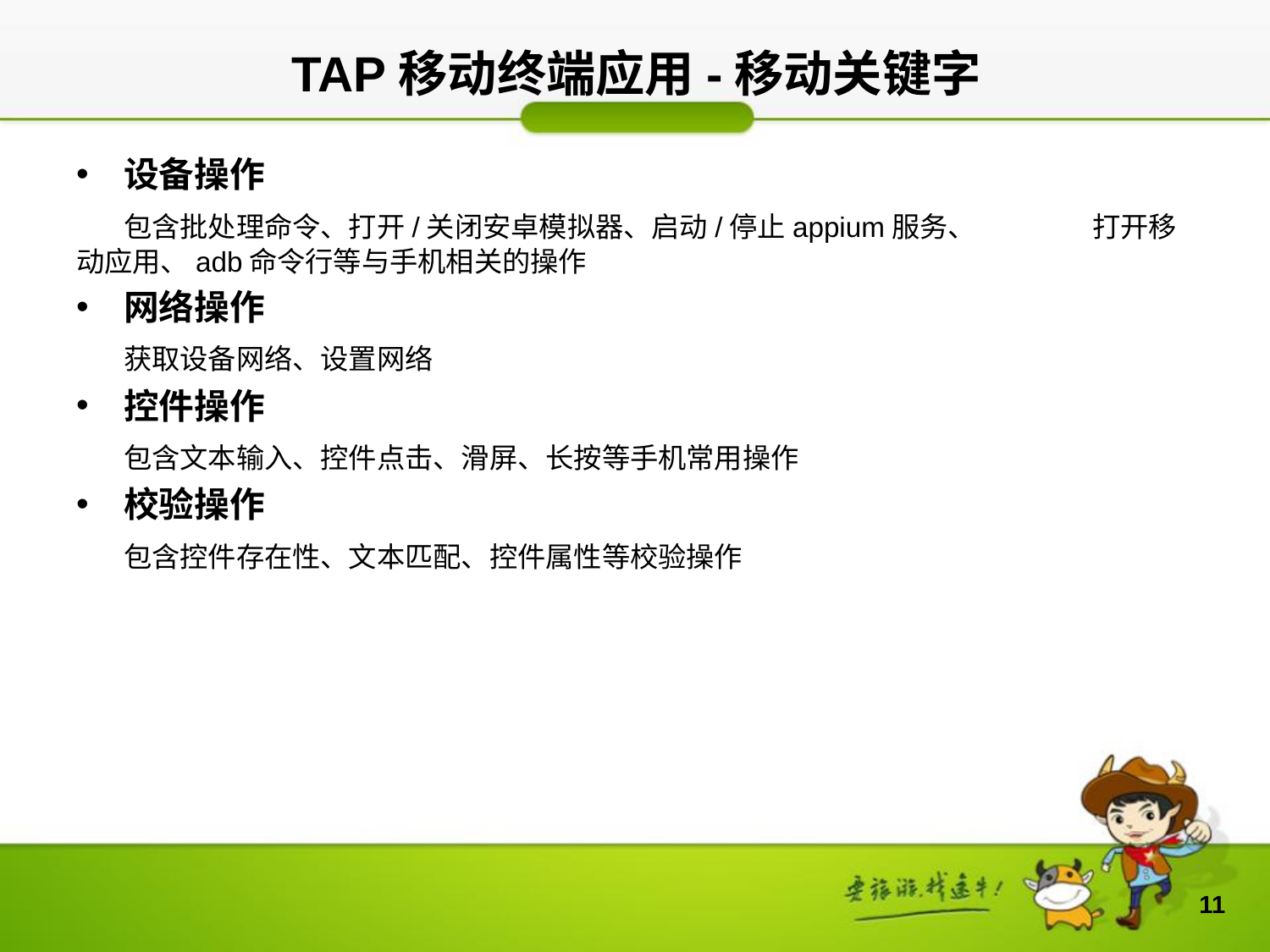

# TAP移动终端应用-移动关键字
设备操作
     包含批处理命令、打开/关闭安卓模拟器、启动/停止appium服务、	打开移动应用、adb命令行等与手机相关的操作
网络操作
     获取设备网络、设置网络
控件操作
     包含文本输入、控件点击、滑屏、长按等手机常用操作
校验操作
     包含控件存在性、文本匹配、控件属性等校验操作
11